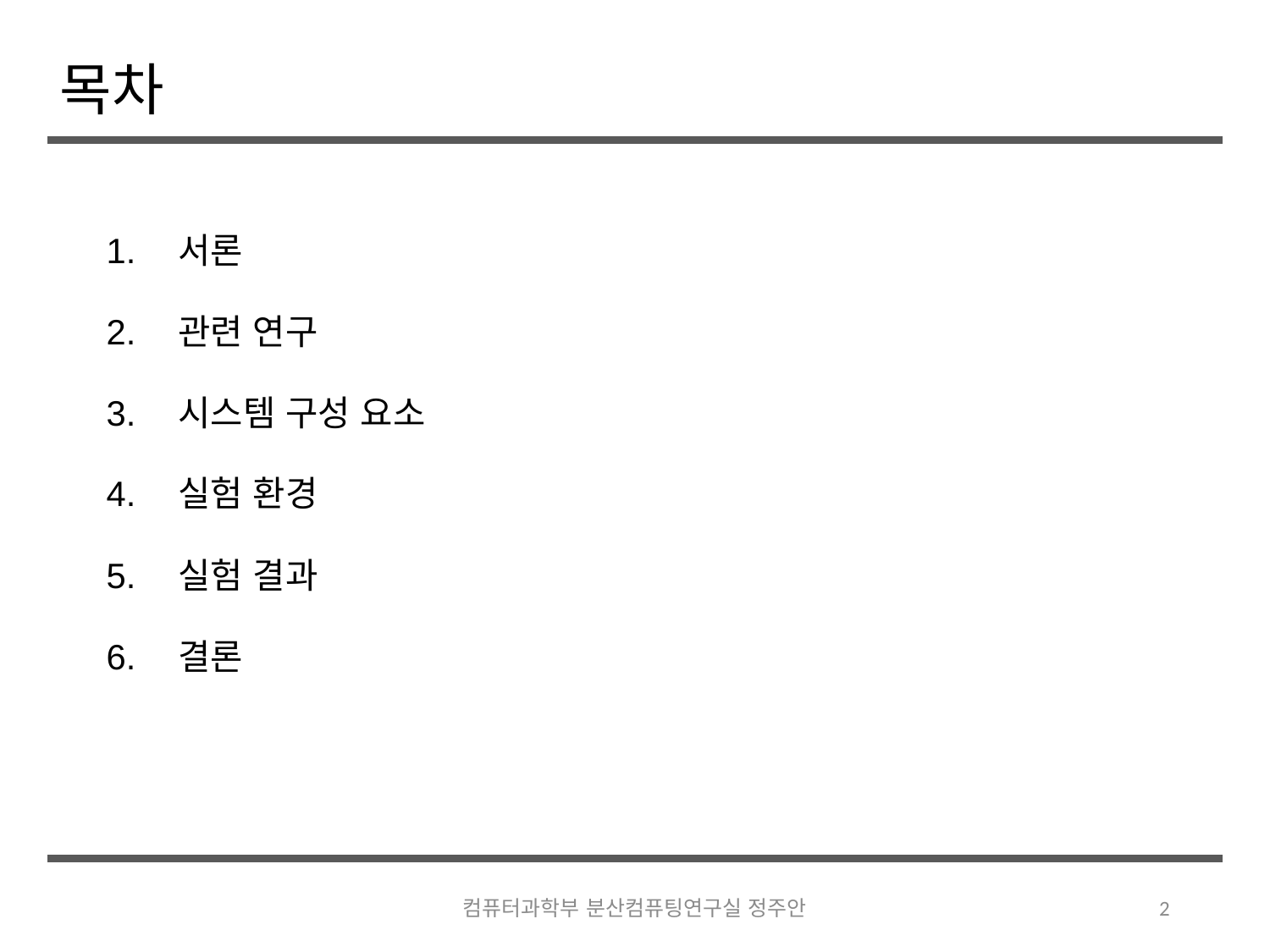

# 목차
서론
관련 연구
시스템 구성 요소
실험 환경
실험 결과
결론
컴퓨터과학부 분산컴퓨팅연구실 정주안
2